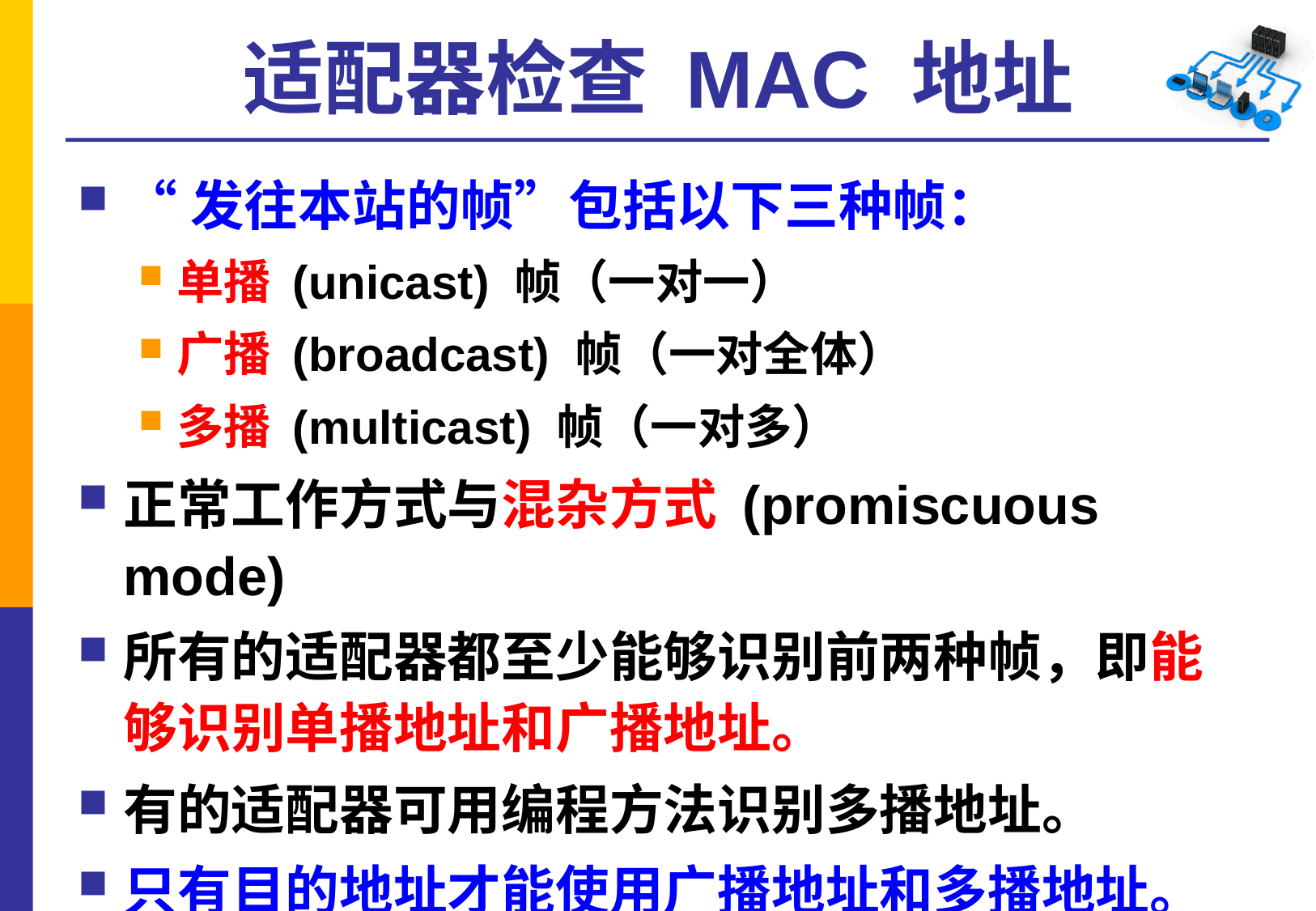

# 适配器检查 MAC 地址
“发往本站的帧”包括以下三种帧：
单播 (unicast) 帧（一对一）
广播 (broadcast) 帧（一对全体）
多播 (multicast) 帧（一对多）
正常工作方式与混杂方式 (promiscuous mode)
所有的适配器都至少能够识别前两种帧，即能够识别单播地址和广播地址。
有的适配器可用编程方法识别多播地址。
只有目的地址才能使用广播地址和多播地址。